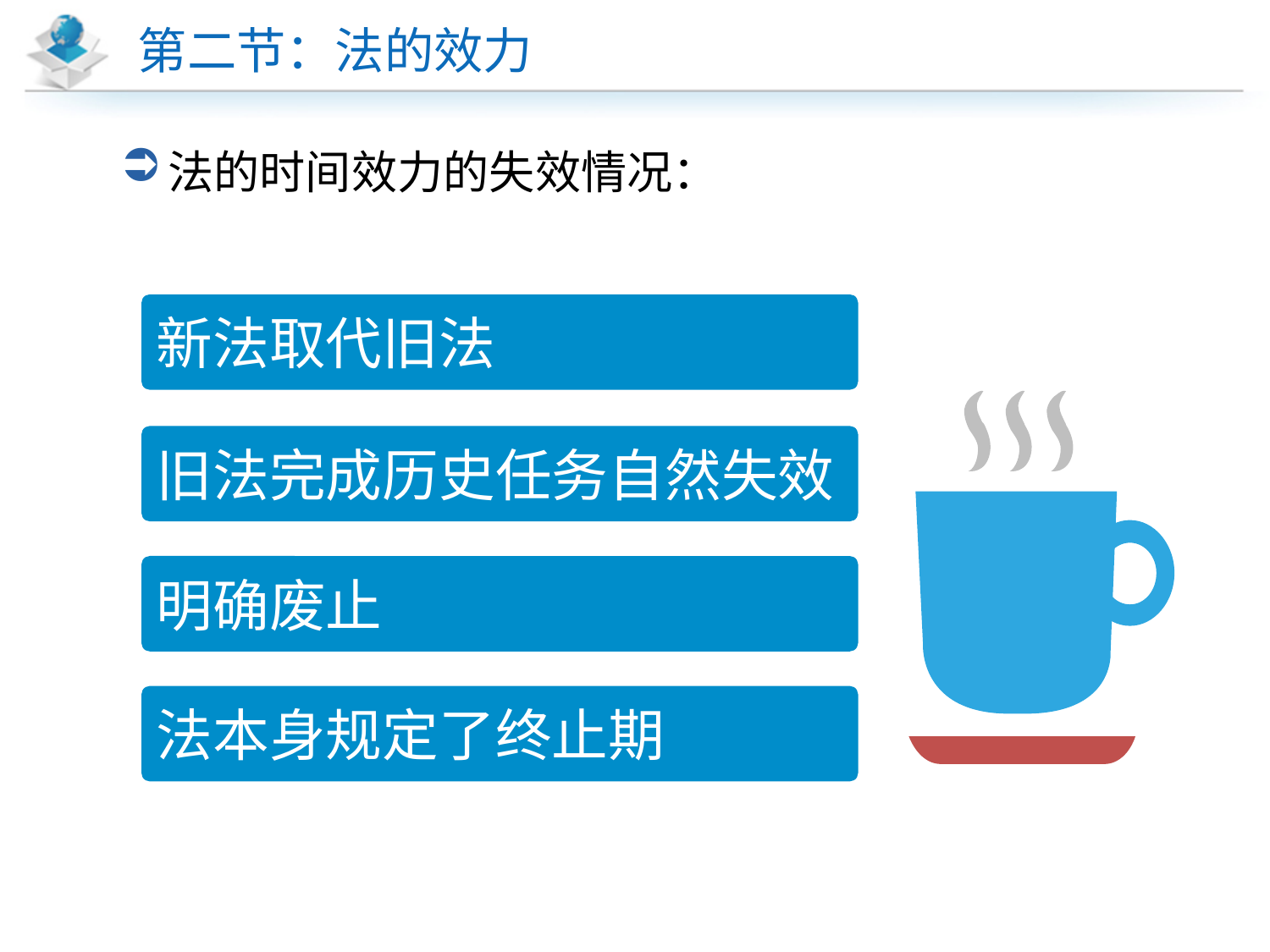

# 第二节：法的效力
法的时间效力的失效情况：
新法取代旧法

旧法完成历史任务自然失效
明确废止
法本身规定了终止期